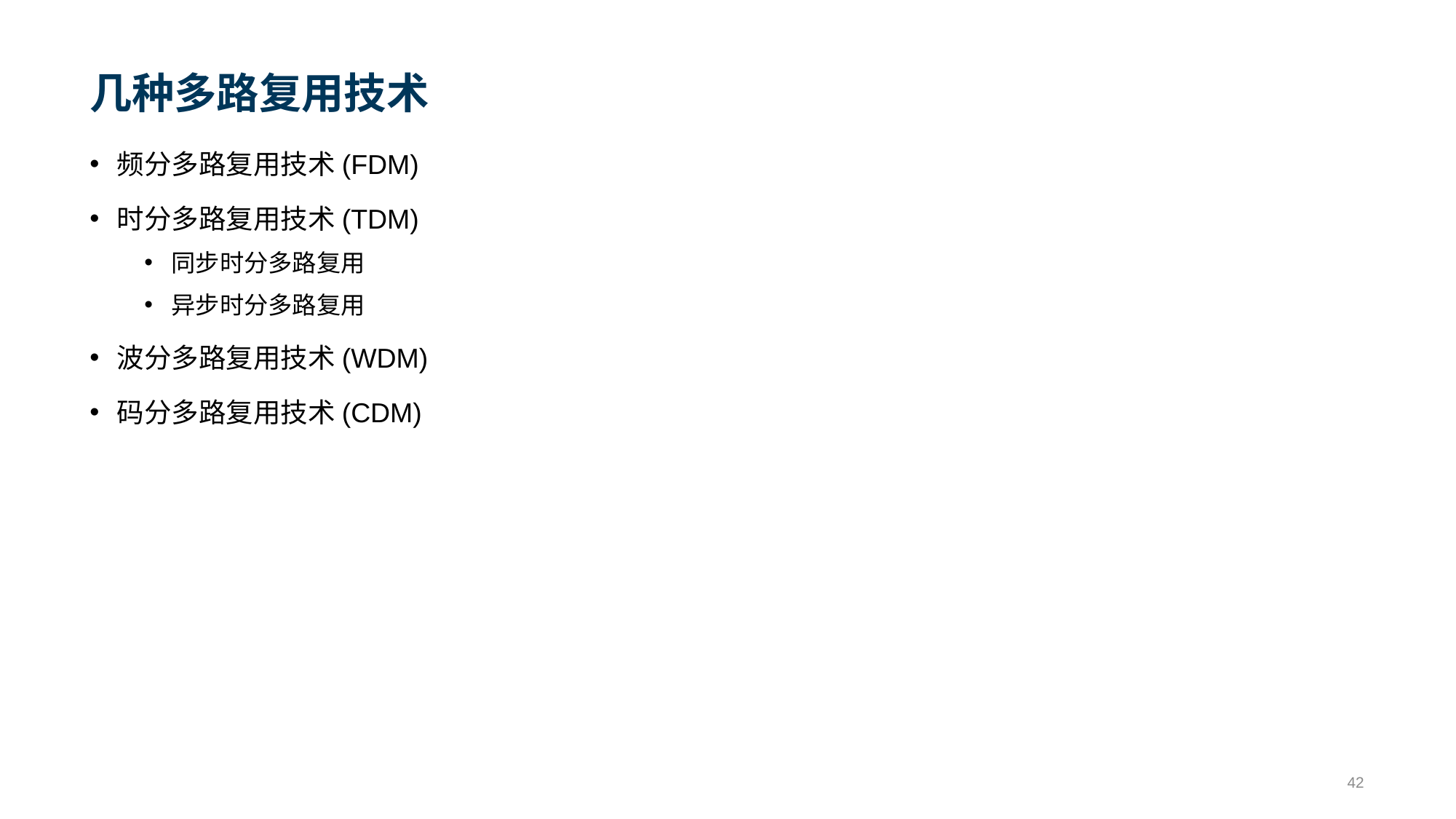

# 几种多路复用技术
频分多路复用技术(FDM)
时分多路复用技术(TDM)
同步时分多路复用
异步时分多路复用
波分多路复用技术(WDM)
码分多路复用技术(CDM)
42